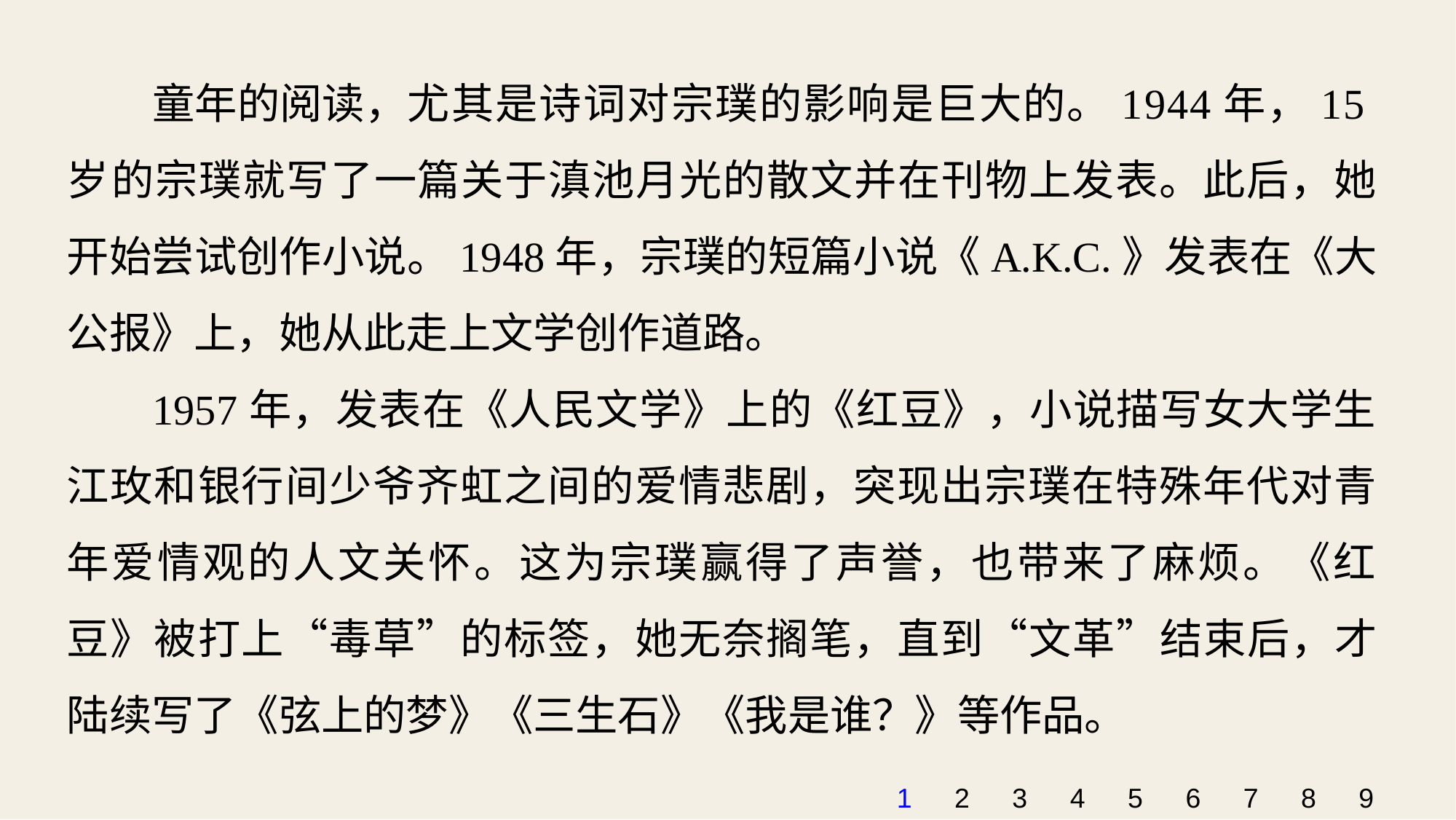

童年的阅读，尤其是诗词对宗璞的影响是巨大的。1944年，15岁的宗璞就写了一篇关于滇池月光的散文并在刊物上发表。此后，她开始尝试创作小说。1948年，宗璞的短篇小说《A.K.C.》发表在《大公报》上，她从此走上文学创作道路。
1957年，发表在《人民文学》上的《红豆》，小说描写女大学生江玫和银行间少爷齐虹之间的爱情悲剧，突现出宗璞在特殊年代对青年爱情观的人文关怀。这为宗璞赢得了声誉，也带来了麻烦。《红豆》被打上“毒草”的标签，她无奈搁笔，直到“文革”结束后，才陆续写了《弦上的梦》《三生石》《我是谁？》等作品。
1
2
3
4
5
6
7
8
9